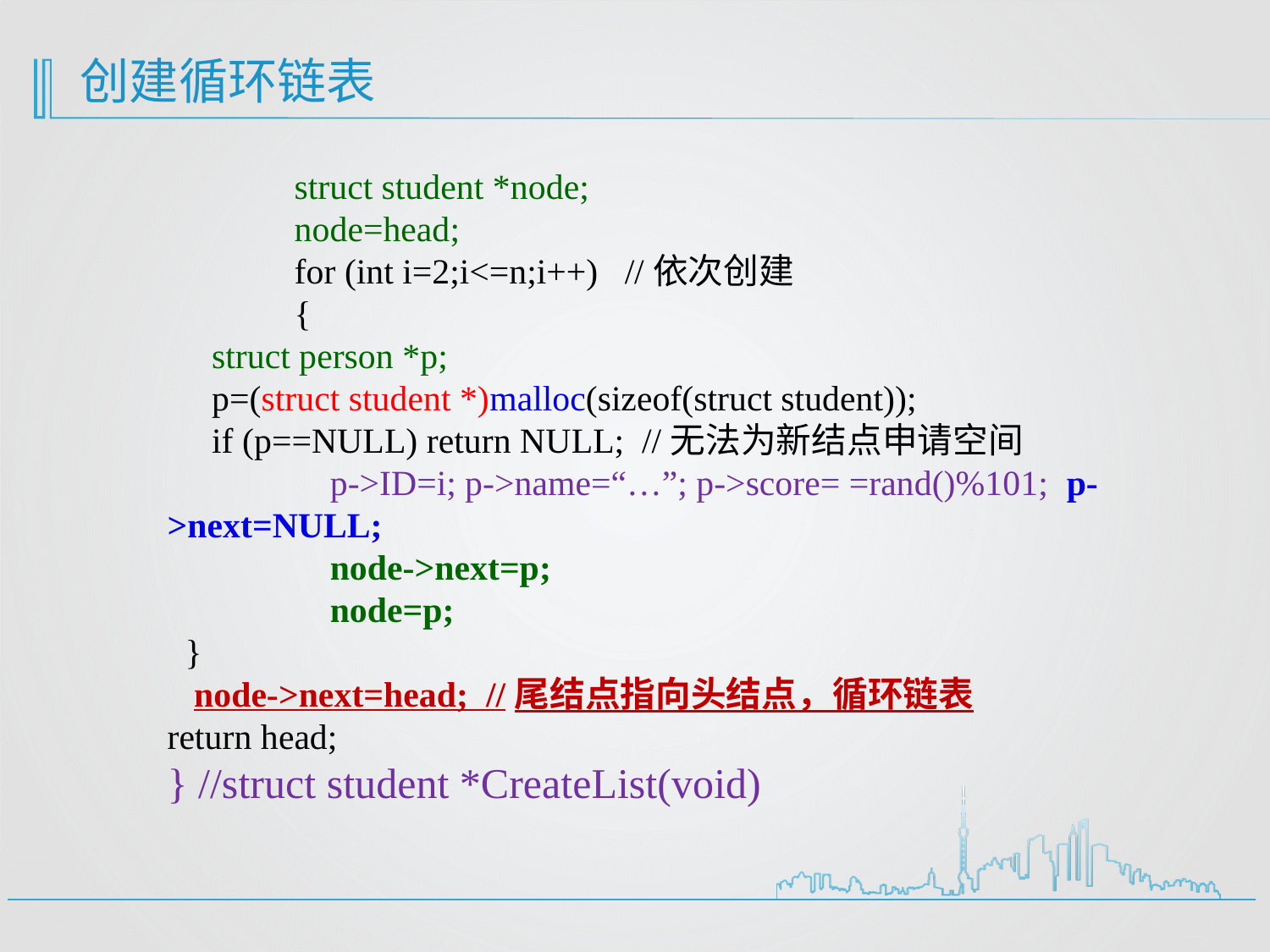

# 创建循环链表
	struct student *node;
	node=head;
	for (int i=2;i<=n;i++)   //依次创建
	{
     struct person *p;
     p=(struct student *)malloc(sizeof(struct student));
     if (p==NULL) return NULL;  //无法为新结点申请空间
	    p->ID=i; p->name=“…”; p->score= =rand()%101;  p->next=NULL;
	    node->next=p;
	    node=p;
  }
   node->next=head;  //尾结点指向头结点，循环链表
return head;
} //struct student *CreateList(void)